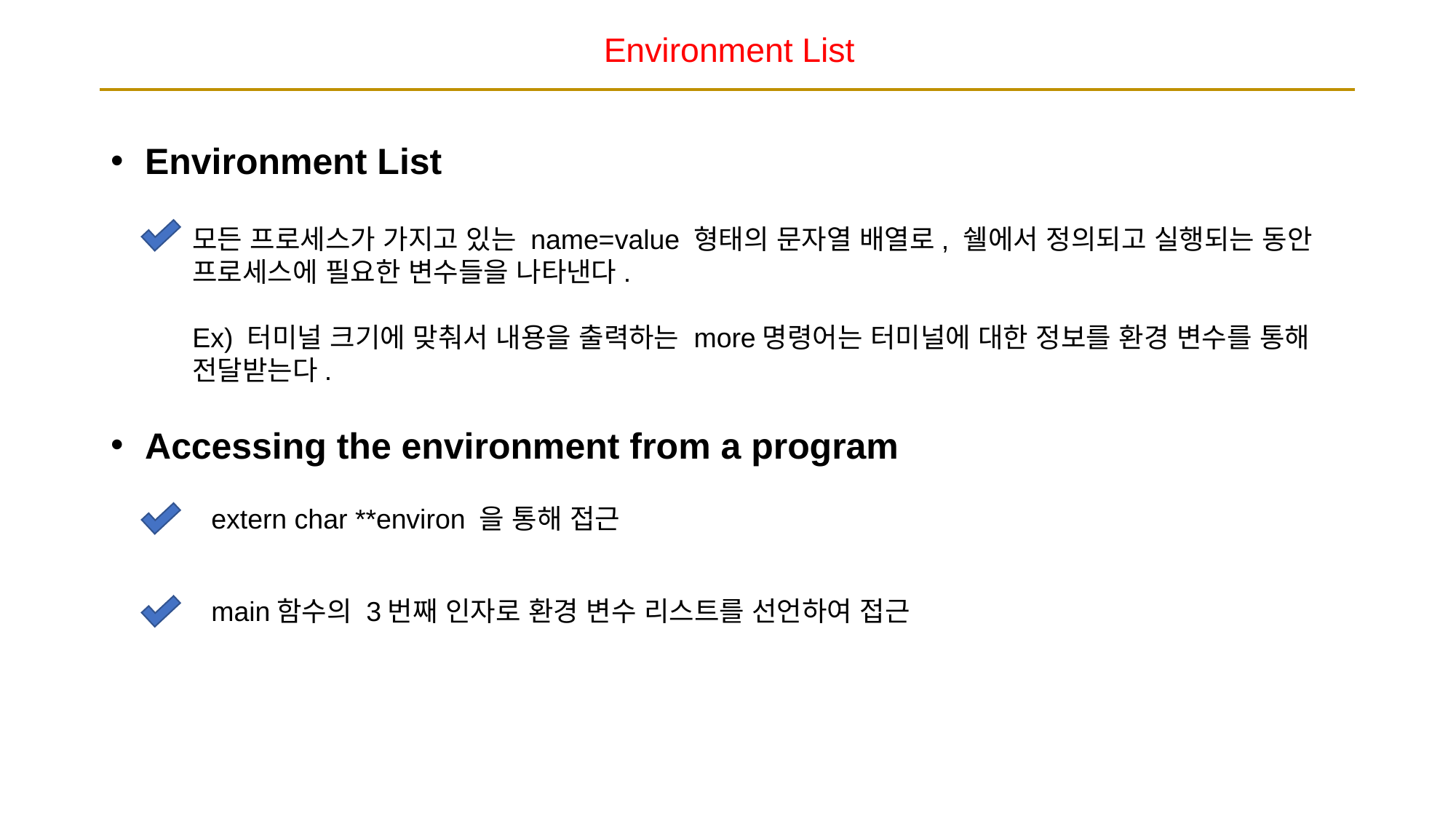

# Environment List
Environment List

Accessing the environment from a program

모든 프로세스가 가지고 있는 name=value 형태의 문자열 배열로, 쉘에서 정의되고 실행되는 동안 프로세스에 필요한 변수들을 나타낸다.

Ex) 터미널 크기에 맞춰서 내용을 출력하는 more명령어는 터미널에 대한 정보를 환경 변수를 통해 전달받는다.

extern char **environ 을 통해 접근

main함수의 3번째 인자로 환경 변수 리스트를 선언하여 접근